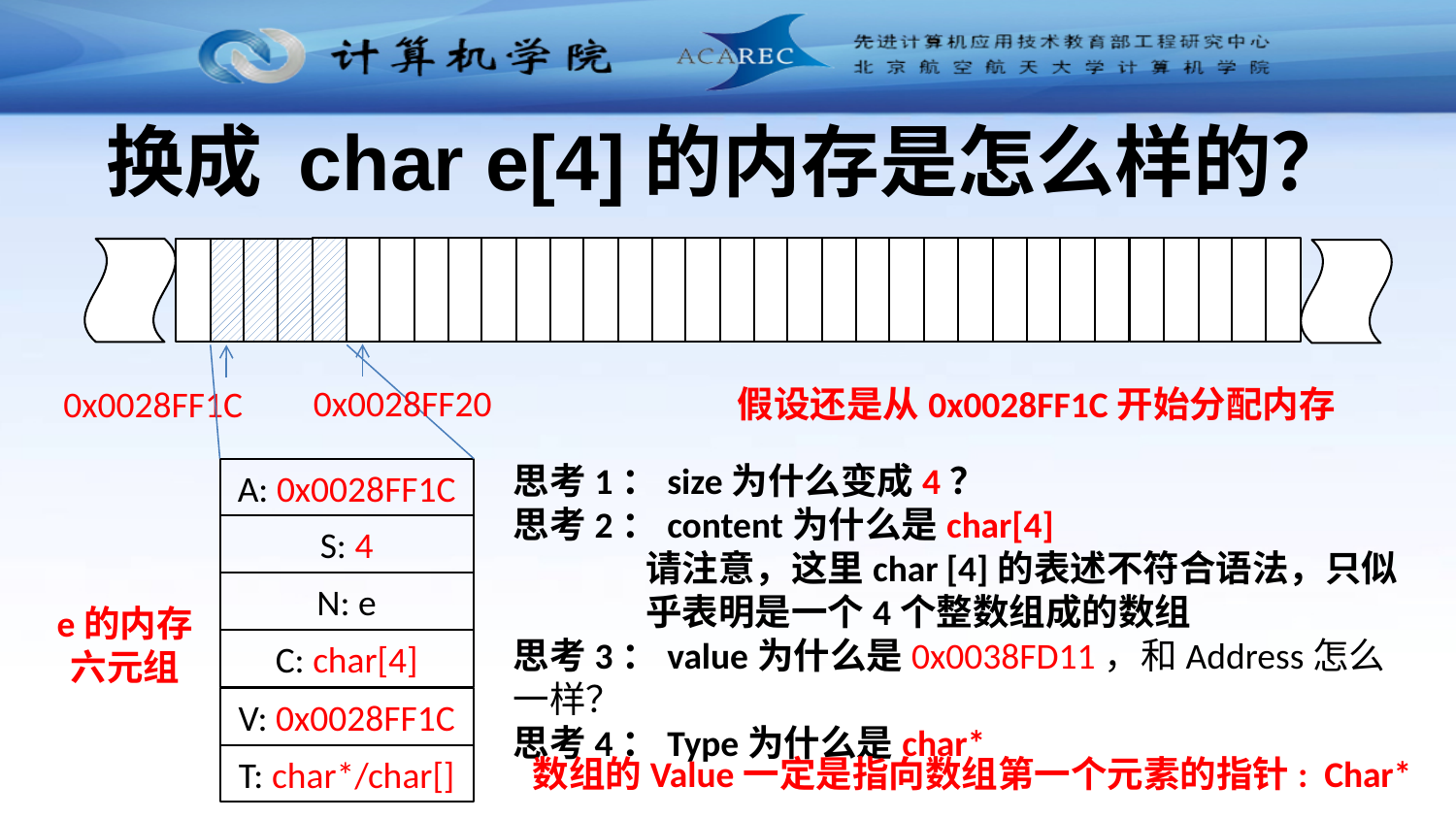

# 换成 char e[4]的内存是怎么样的？

0x0028FF20
0x0028FF1C
假设还是从0x0028FF1C开始分配内存
思考1：size为什么变成4？
思考2：content为什么是char[4]
               请注意，这里char [4]的表述不符合语法，只似
               乎表明是一个4个整数组成的数组
思考3：value为什么是0x0038FD11，和Address怎么一样？
思考4：Type为什么是char*
A: 0x0028FF1C
S: 4
N: e
e的内存六元组
C: char[4]
V: 0x0028FF1C
数组的Value一定是指向数组第一个元素的指针:  Char*
T: char*/char[]